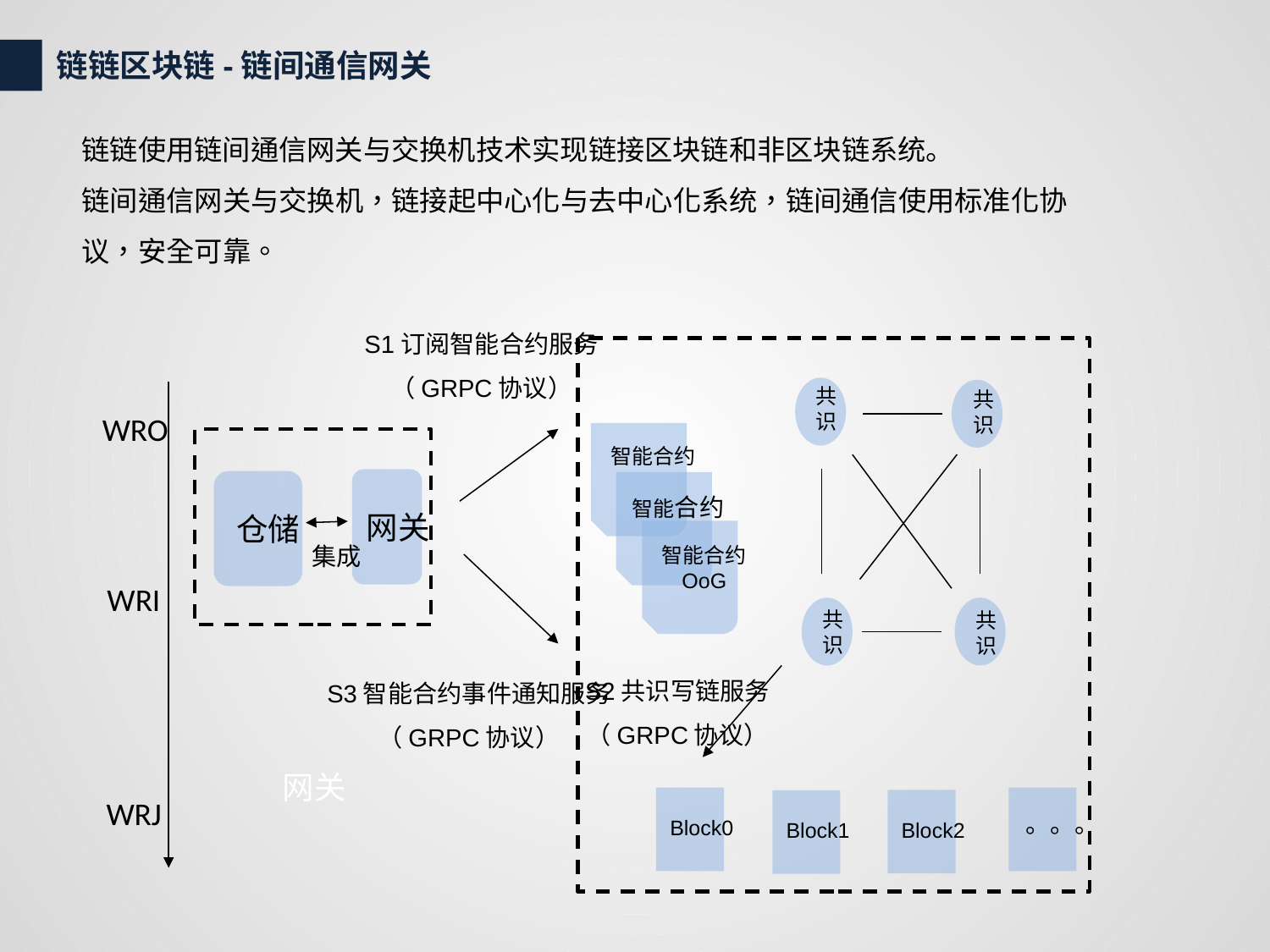

链链区块链-链间通信网关
链链使用链间通信网关与交换机技术实现链接区块链和非区块链系统。
链间通信网关与交换机，链接起中心化与去中心化系统，链间通信使用标准化协议，安全可靠。
S1订阅智能合约服务
（GRPC协议）

共
识

共
识
WRO

智能合约

智能合约
网关
仓储

集成
智能合约
OoG
WRI

共
识
共
识
S2共识写链服务
（GRPC协议）
S3智能合约事件通知服务
（GRPC协议）
网关
WRJ

。。。
Block0
Block2
Block1